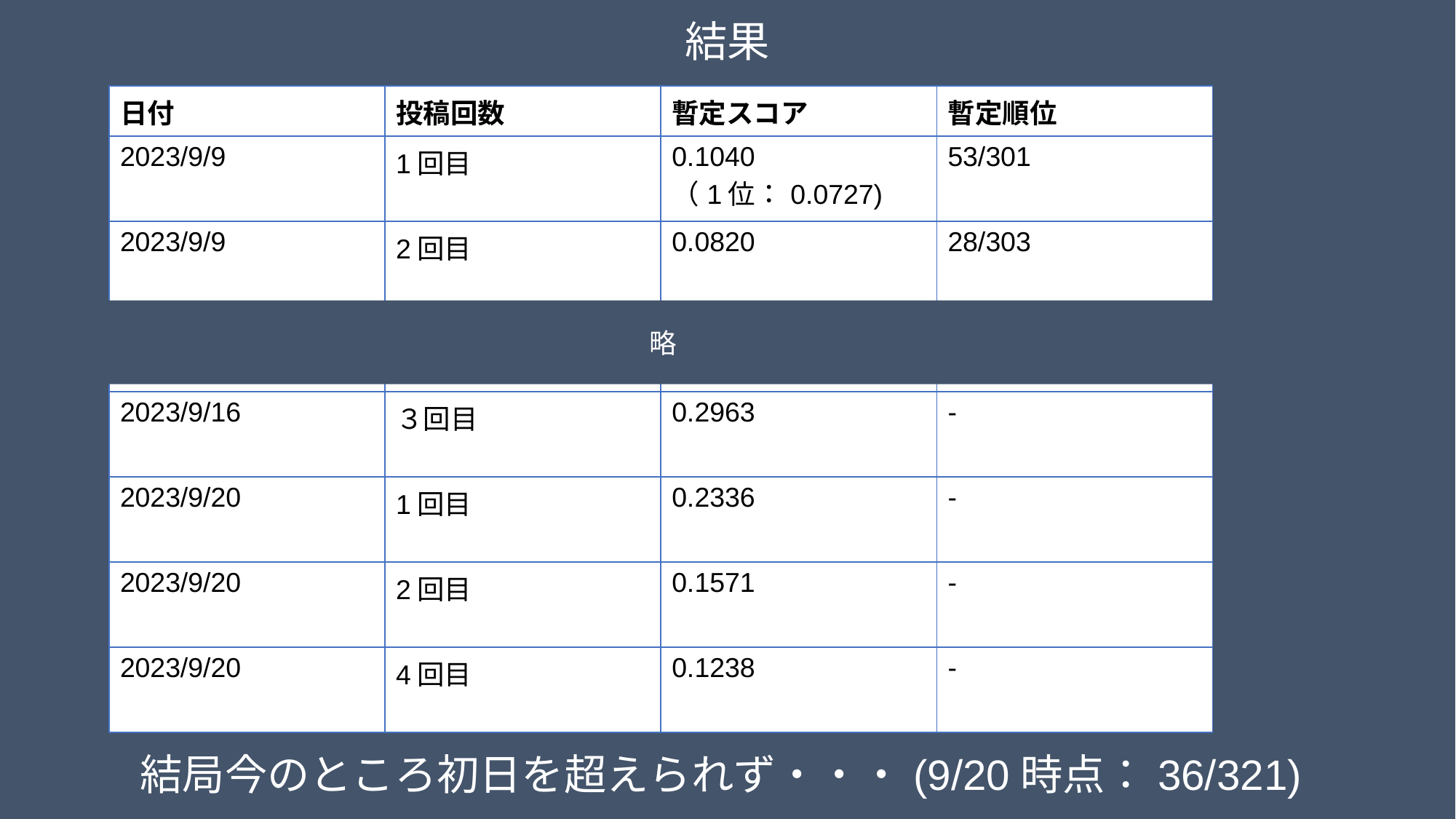

結果
| 日付 | 投稿回数 | 暫定スコア | 暫定順位 |
| --- | --- | --- | --- |
| 2023/9/9 | 1回目 | 0.1040 （1位：0.0727) | 53/301 |
| 2023/9/9 | 2回目 | 0.0820 | 28/303 |
| 2023/9/11 | 1回目 | 0.1351 | - |
| 2023/9/16 | ３回目 | 0.2963 | - |
| 2023/9/20 | 1回目 | 0.2336 | - |
| 2023/9/20 | 2回目 | 0.1571 | - |
| 2023/9/20 | 4回目 | 0.1238 | - |
略
結局今のところ初日を超えられず・・・(9/20時点：36/321)